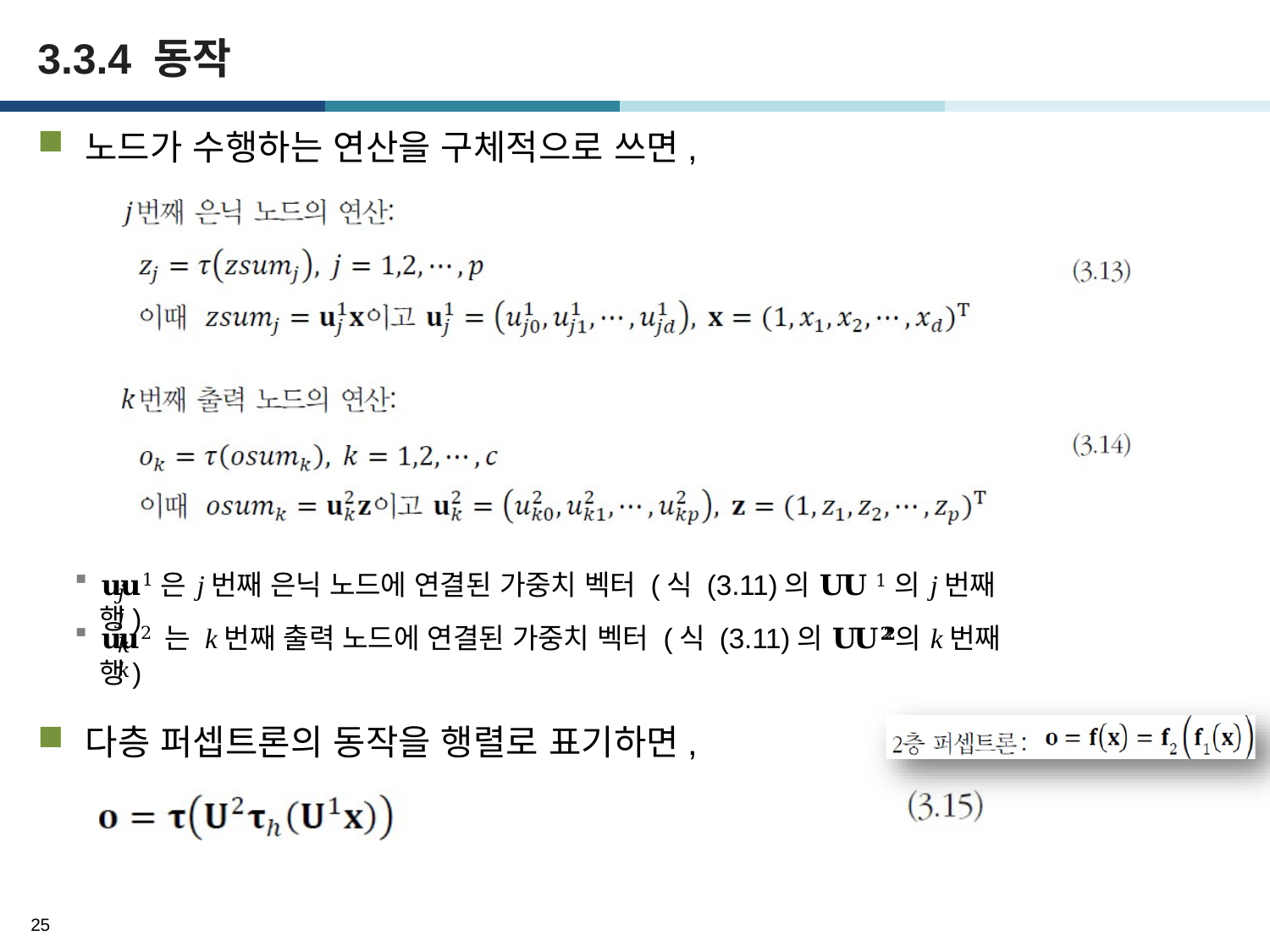

# 3.3.4 동작
노드가 수행하는 연산을 구체적으로 쓰면,

𝐮𝐮1은 j번째 은닉 노드에 연결된 가중치 벡터 (식 (3.11)의 𝐔𝐔1의 j번째 행)
𝑗𝑗
𝐮𝐮2 는 k번째 출력 노드에 연결된 가중치 벡터 (식 (3.11)의 𝐔𝐔𝟐𝟐의 k번째 행)
𝑘𝑘

다층 퍼셉트론의 동작을 행렬로 표기하면,
25